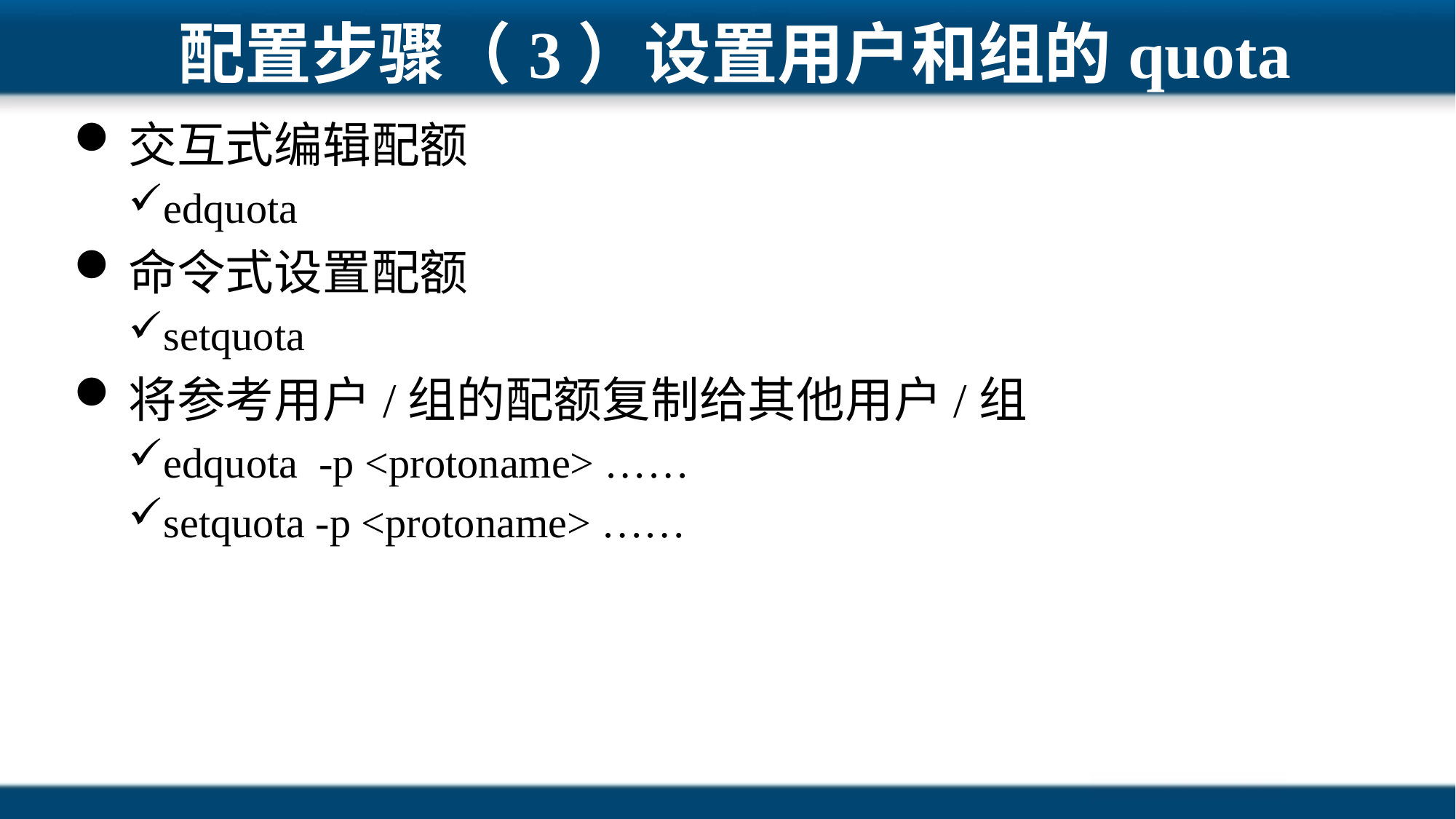

# 配置步骤（3）设置用户和组的quota
交互式编辑配额
edquota
命令式设置配额
setquota
将参考用户/组的配额复制给其他用户/组
edquota  -p <protoname> ……
setquota -p <protoname> ……